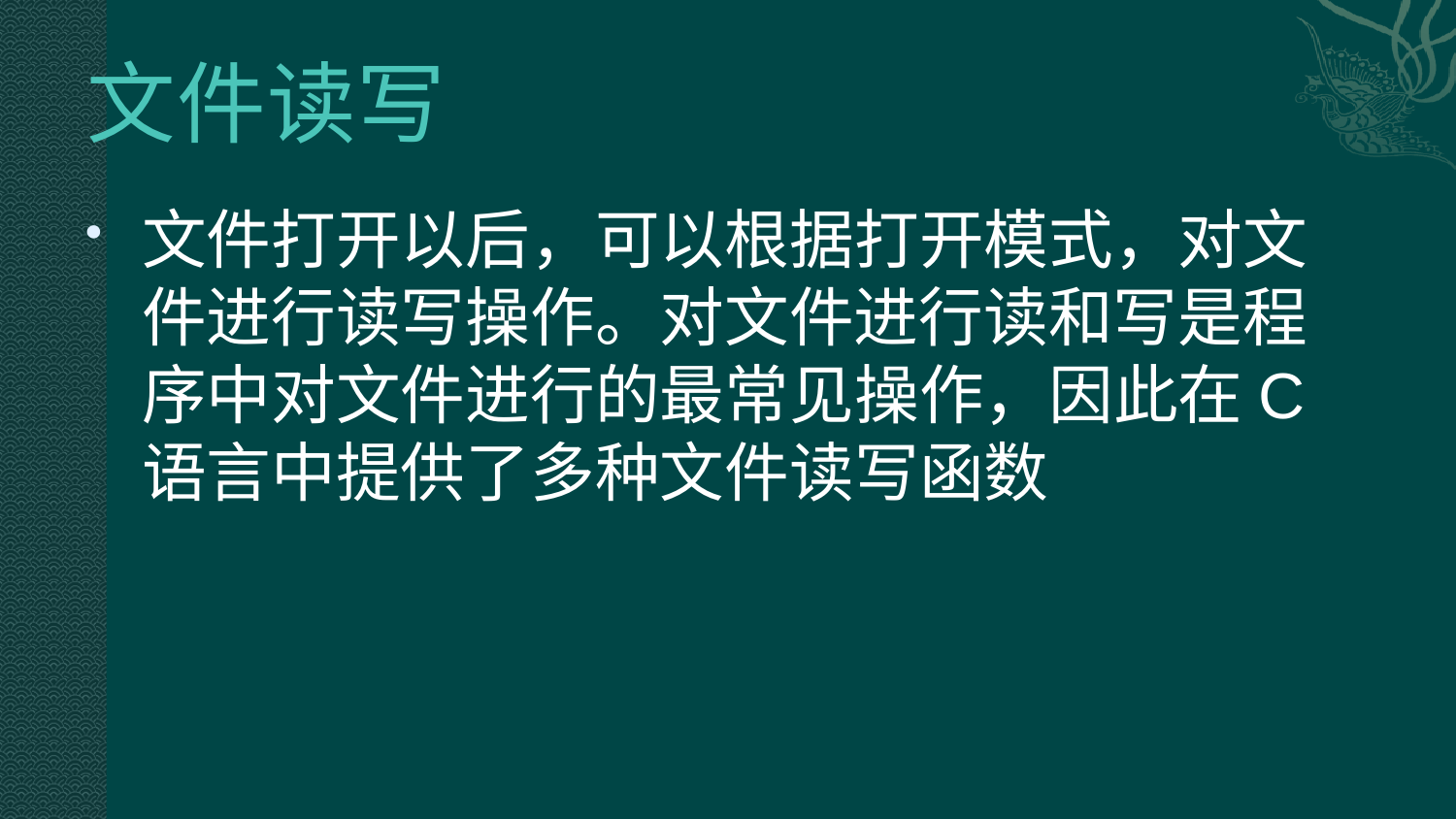

# 文件读写
文件打开以后，可以根据打开模式，对文件进行读写操作。对文件进行读和写是程序中对文件进行的最常见操作，因此在C语言中提供了多种文件读写函数